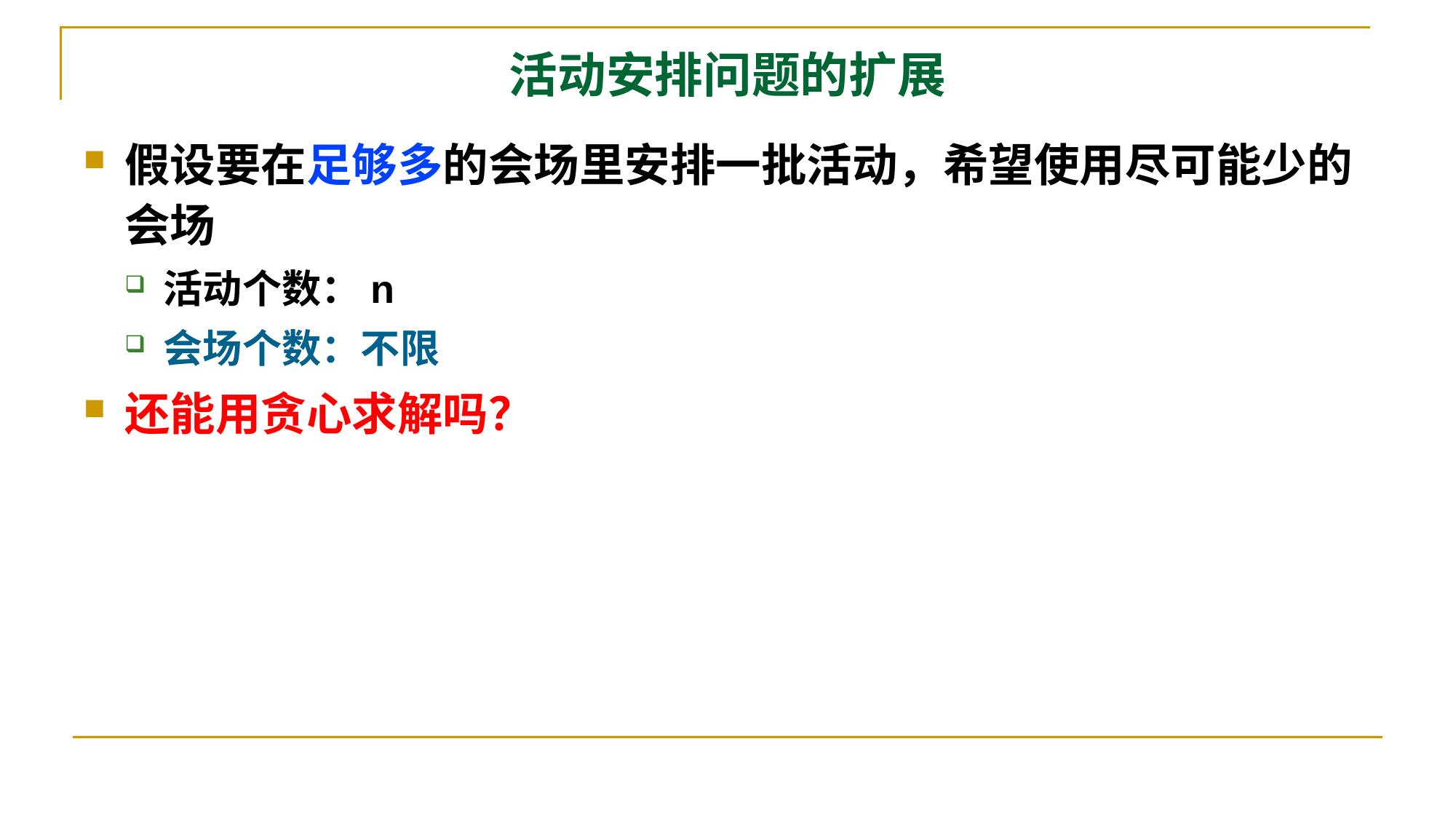

# 活动安排问题的扩展
假设要在足够多的会场里安排一批活动，希望使用尽可能少的会场
活动个数：n
会场个数：不限
还能用贪心求解吗？